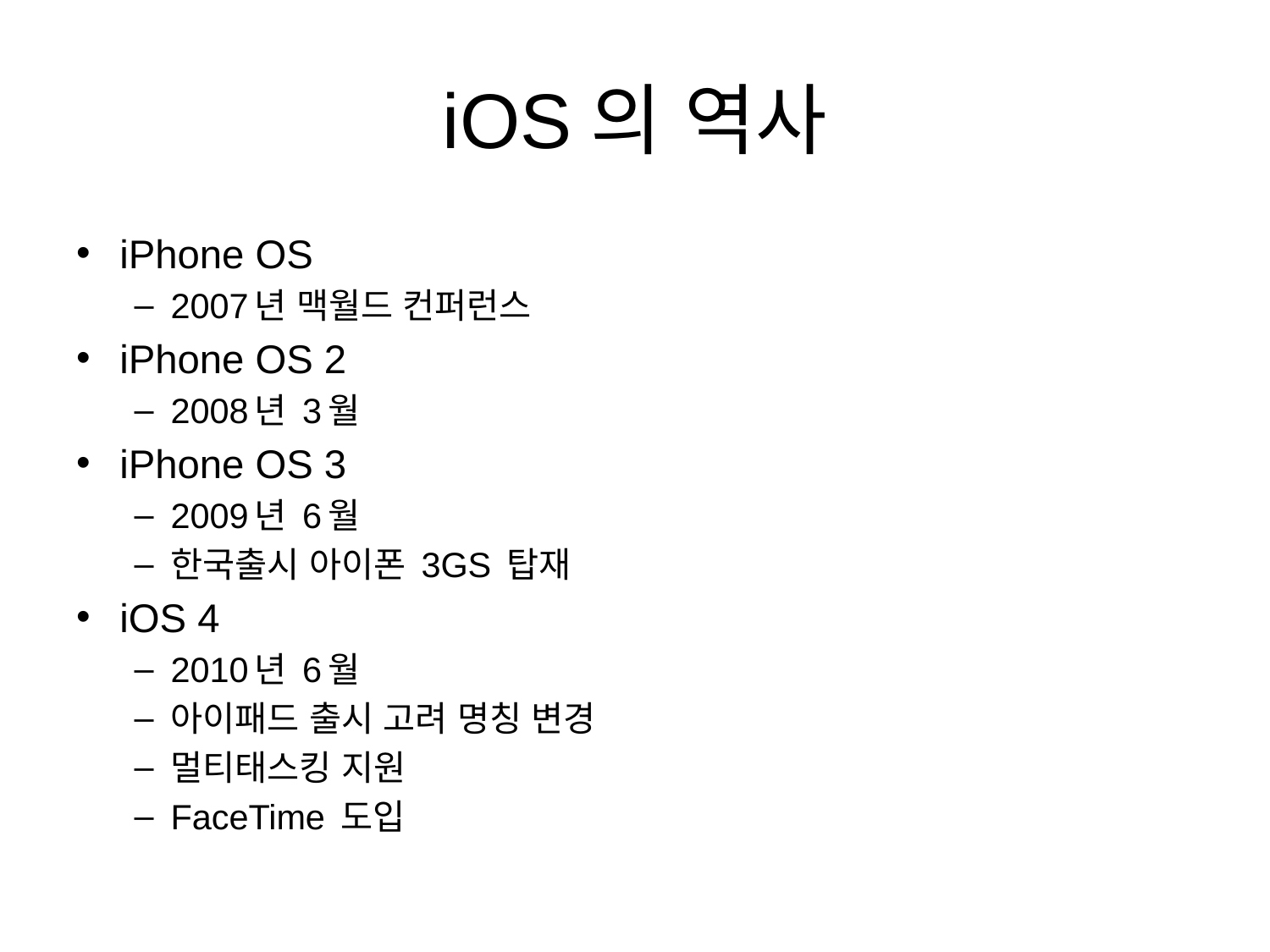

# iOS의 역사
iPhone OS
2007년 맥월드 컨퍼런스
iPhone OS 2
2008년 3월
iPhone OS 3
2009년 6월
한국출시 아이폰 3GS 탑재
iOS 4
2010년 6월
아이패드 출시 고려 명칭 변경
멀티태스킹 지원
FaceTime 도입